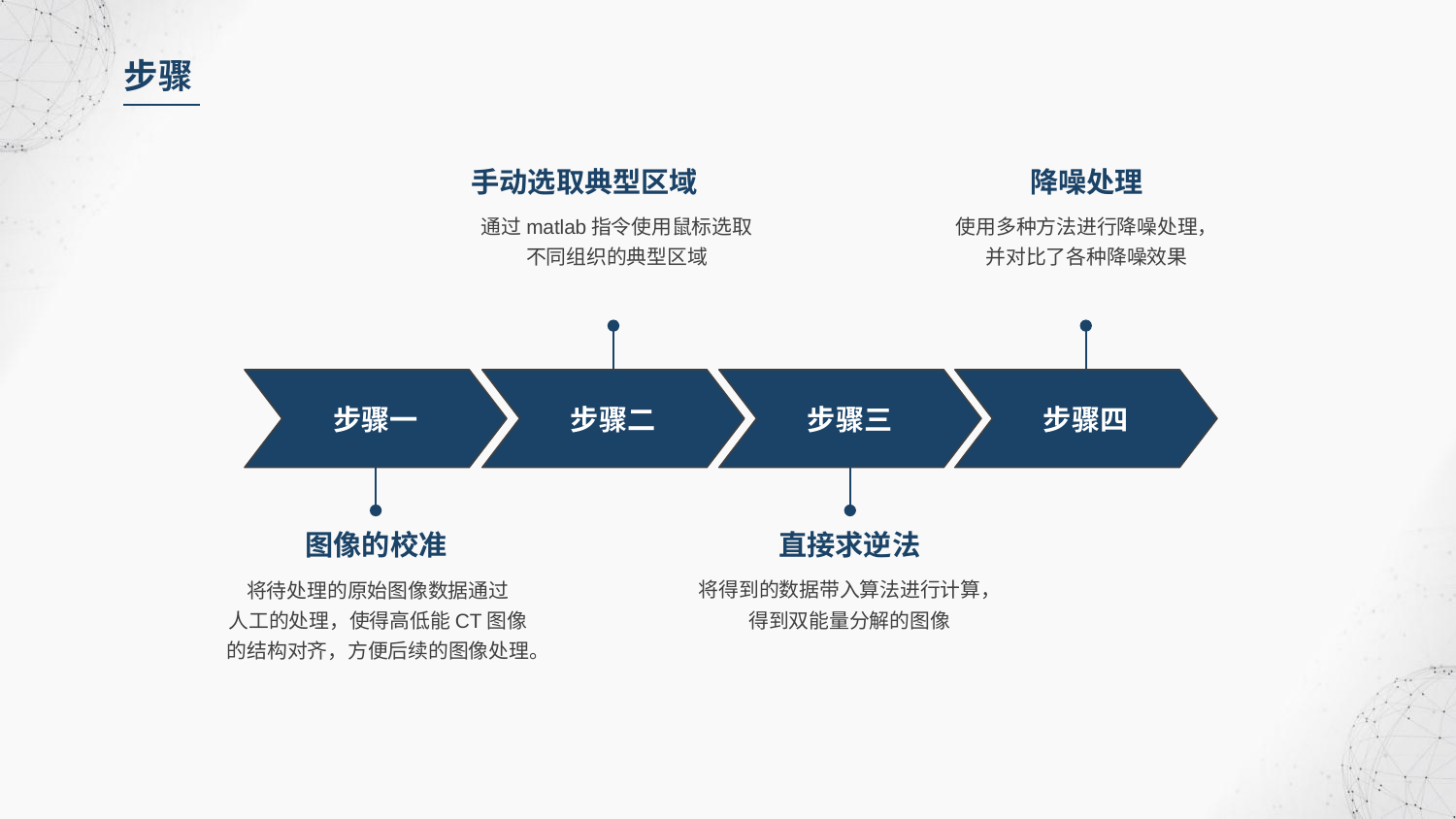

步骤
手动选取典型区域
降噪处理
通过matlab指令使用鼠标选取
不同组织的典型区域
使用多种方法进行降噪处理，
并对比了各种降噪效果
步骤一
步骤二
步骤三
步骤四
图像的校准
直接求逆法
将待处理的原始图像数据通过
人工的处理，使得高低能CT图像
的结构对齐，方便后续的图像处理。
将得到的数据带入算法进行计算，
得到双能量分解的图像